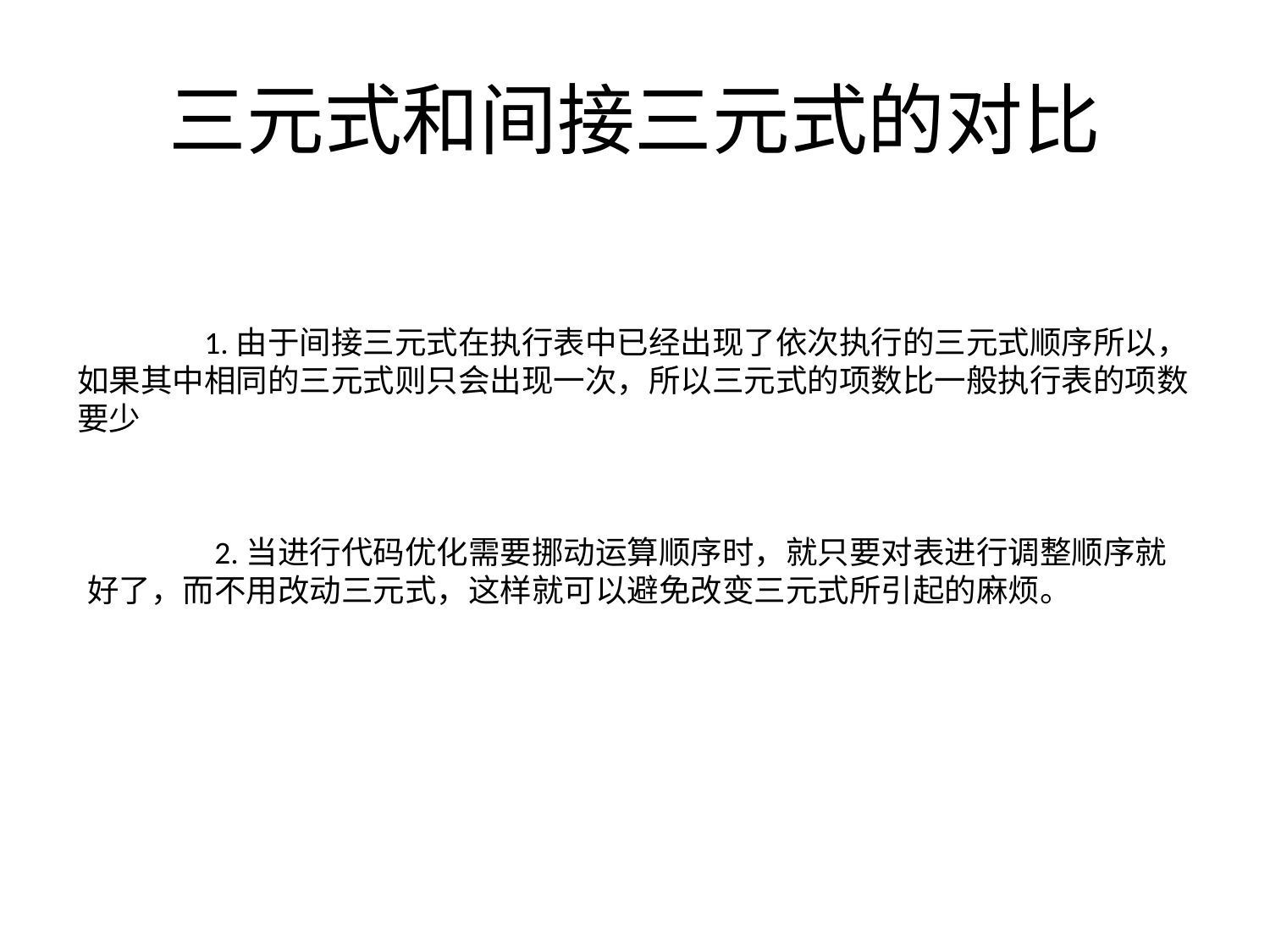

# 三元式和间接三元式的对比
	1.由于间接三元式在执行表中已经出现了依次执行的三元式顺序所以，如果其中相同的三元式则只会出现一次，所以三元式的项数比一般执行表的项数要少

	2.当进行代码优化需要挪动运算顺序时，就只要对表进行调整顺序就好了，而不用改动三元式，这样就可以避免改变三元式所引起的麻烦。